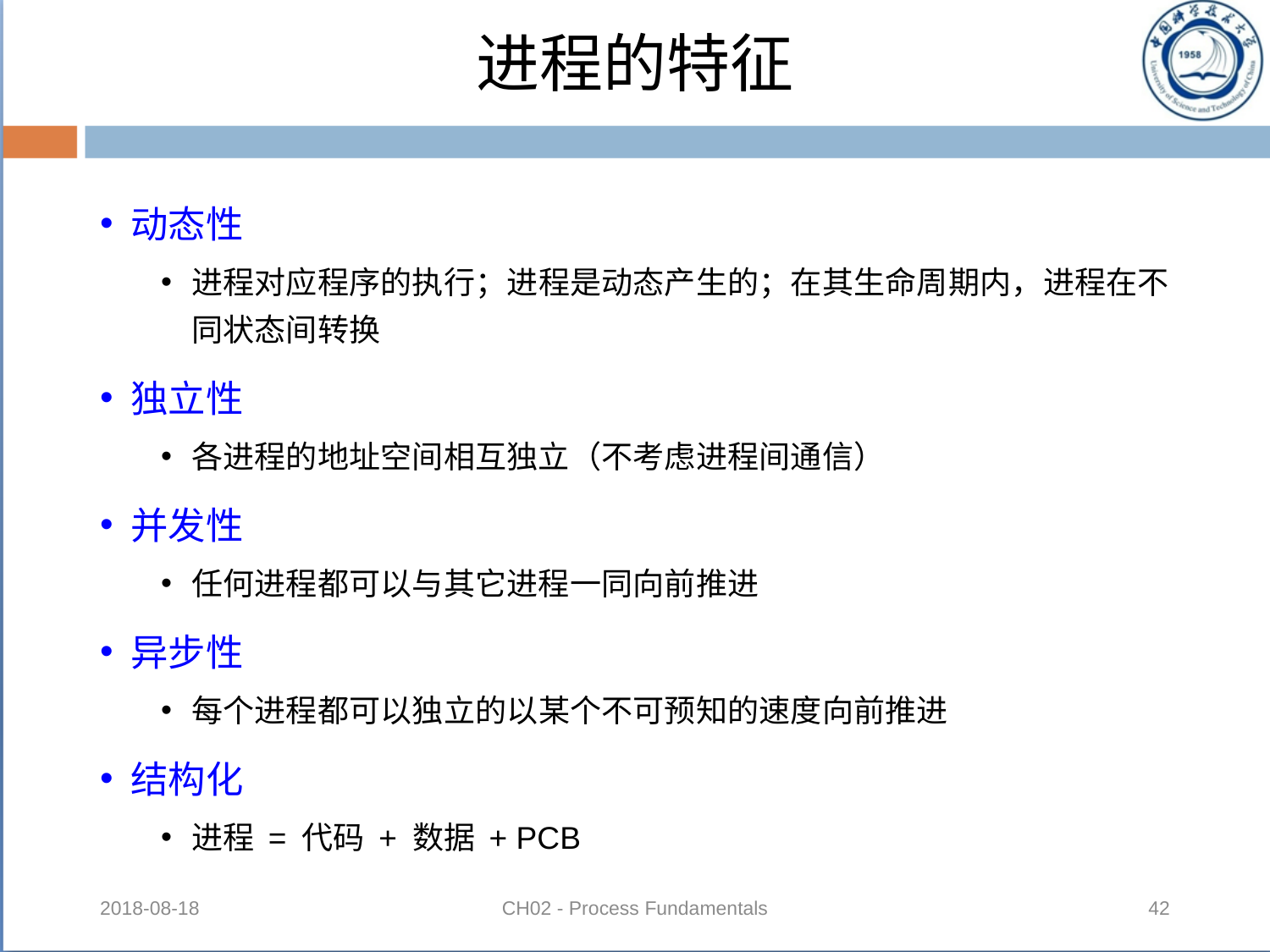

# 进程的特征
动态性
进程对应程序的执行；进程是动态产生的；在其生命周期内，进程在不同状态间转换
独立性
各进程的地址空间相互独立（不考虑进程间通信）
并发性
任何进程都可以与其它进程一同向前推进
异步性
每个进程都可以独立的以某个不可预知的速度向前推进
结构化
进程 = 代码 + 数据 + PCB
2018-08-18
CH02 - Process Fundamentals
42